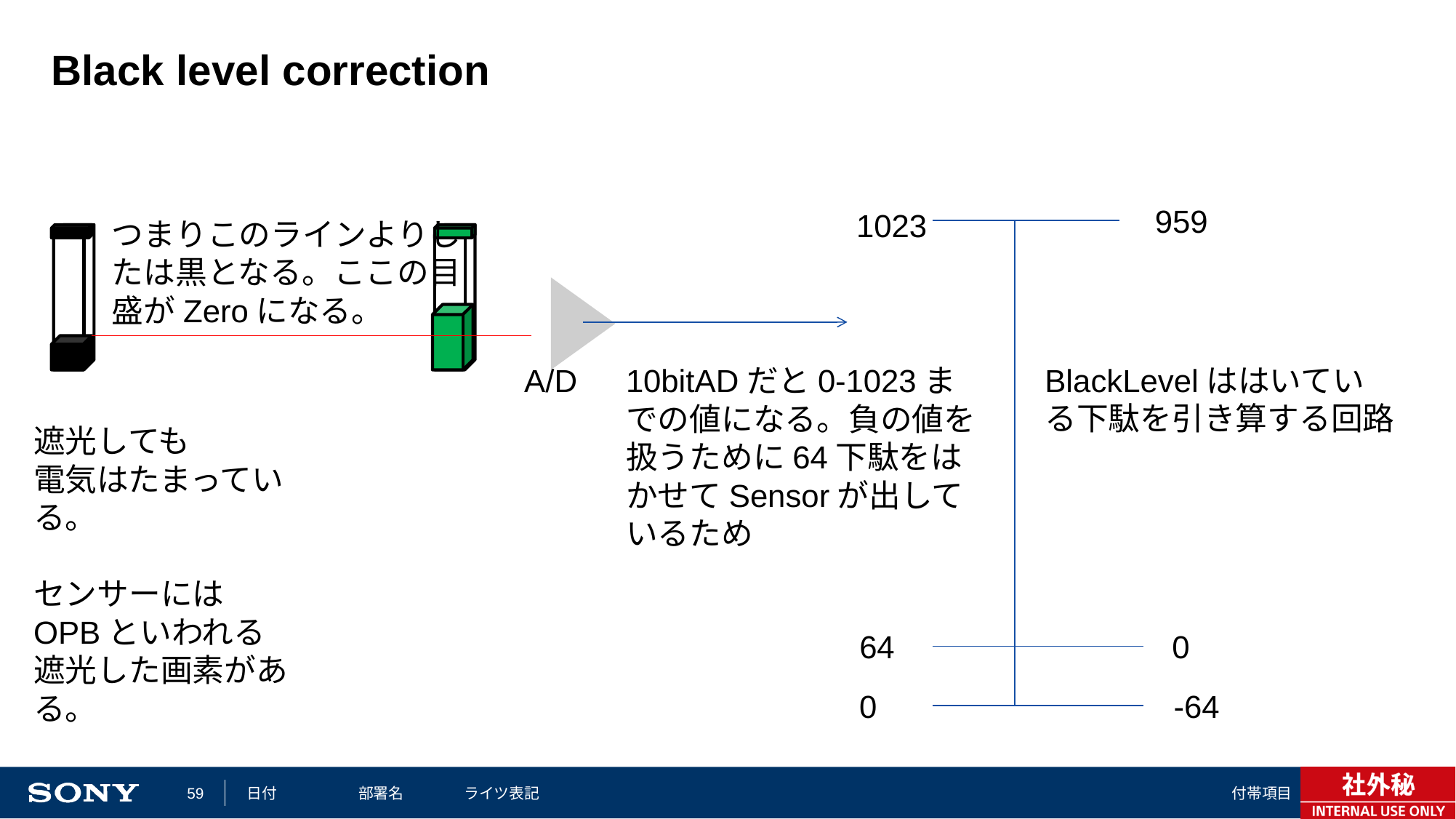

# Black level correction
959
1023
つまりこのラインよりしたは黒となる。ここの目盛がZeroになる。

A/D
10bitADだと0-1023までの値になる。負の値を
扱うために64下駄をはかせてSensorが出しているため
BlackLevelははいている下駄を引き算する回路
遮光しても
電気はたまっている。

センサーにはOPBといわれる遮光した画素がある。
64
0
0
-64